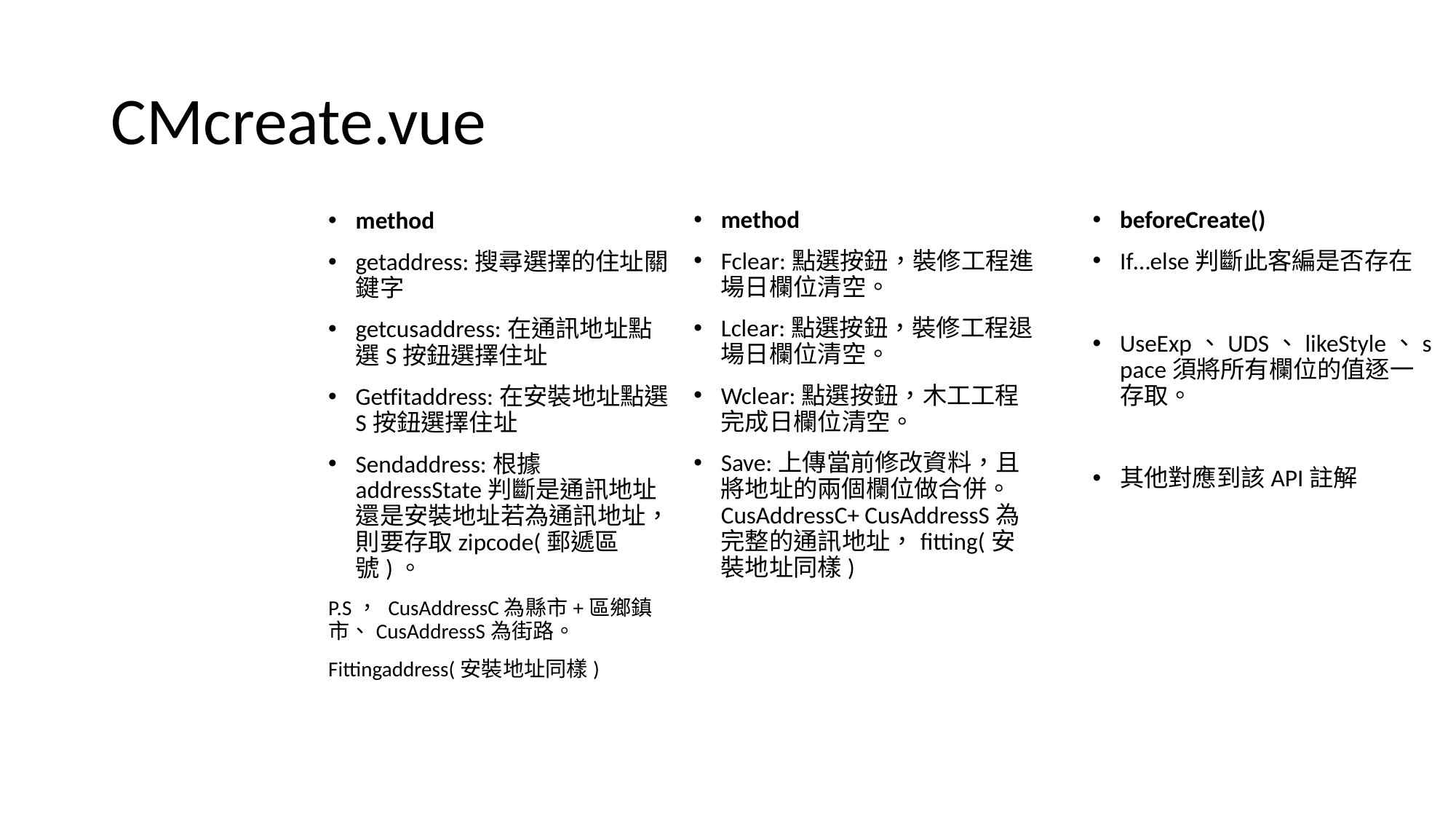

# CMcreate.vue
method
Fclear:點選按鈕，裝修工程進場日欄位清空。
Lclear:點選按鈕，裝修工程退場日欄位清空。
Wclear:點選按鈕，木工工程完成日欄位清空。
Save:上傳當前修改資料，且將地址的兩個欄位做合併。 CusAddressC+ CusAddressS為完整的通訊地址，fitting(安裝地址同樣)

beforeCreate()
If…else判斷此客編是否存在

UseExp、UDS、likeStyle、space須將所有欄位的值逐一存取。

其他對應到該API註解

method
getaddress:搜尋選擇的住址關鍵字
getcusaddress:在通訊地址點選S按鈕選擇住址
Getfitaddress:在安裝地址點選S按鈕選擇住址
Sendaddress:根據addressState判斷是通訊地址還是安裝地址若為通訊地址，則要存取zipcode(郵遞區號)。
P.S， CusAddressC為縣市+區鄉鎮市、CusAddressS為街路。
Fittingaddress(安裝地址同樣)